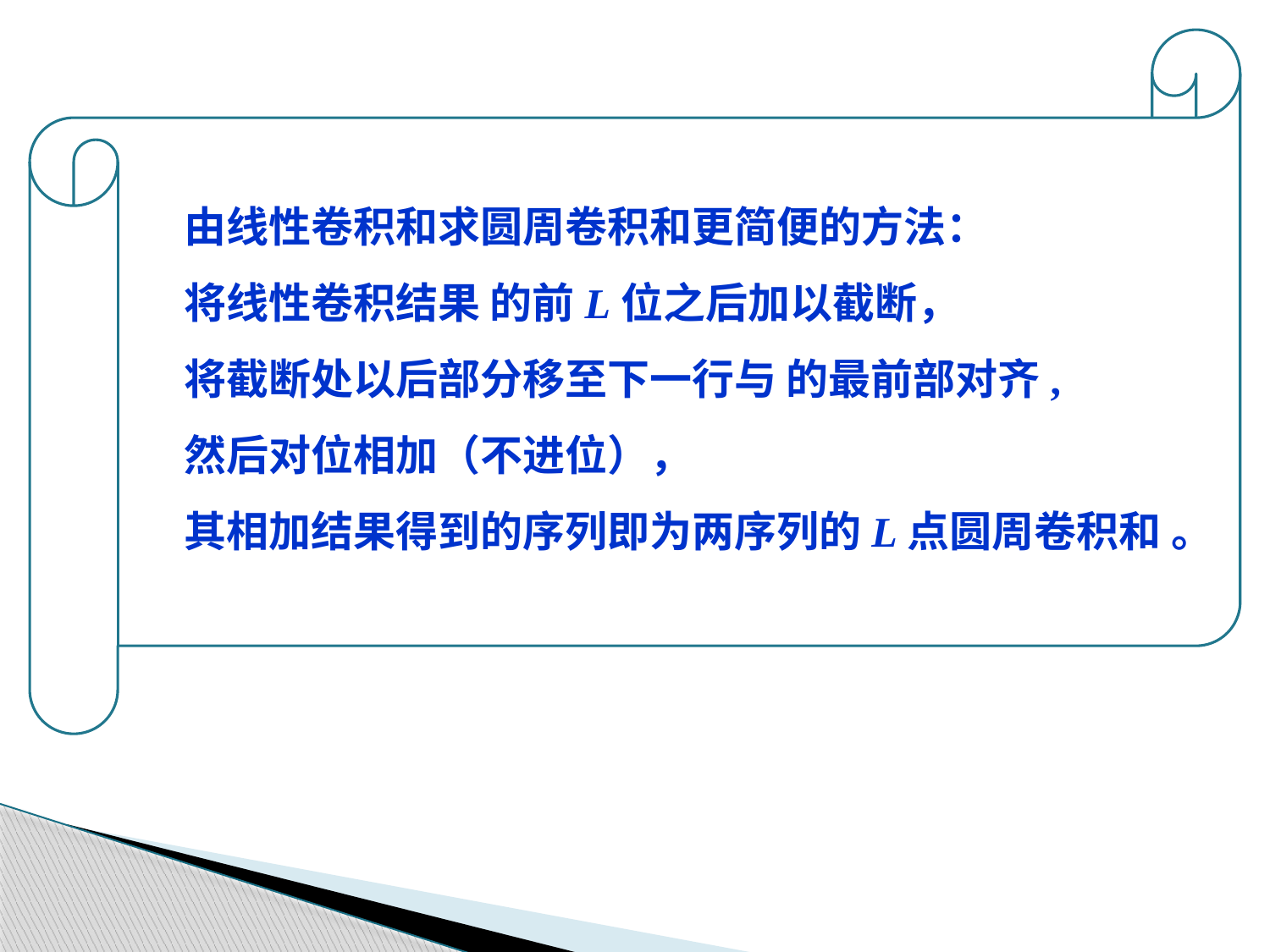

由线性卷积和求圆周卷积和更简便的方法：
将线性卷积结果 的前L位之后加以截断，
将截断处以后部分移至下一行与 的最前部对齐,
然后对位相加（不进位），
其相加结果得到的序列即为两序列的L点圆周卷积和 。